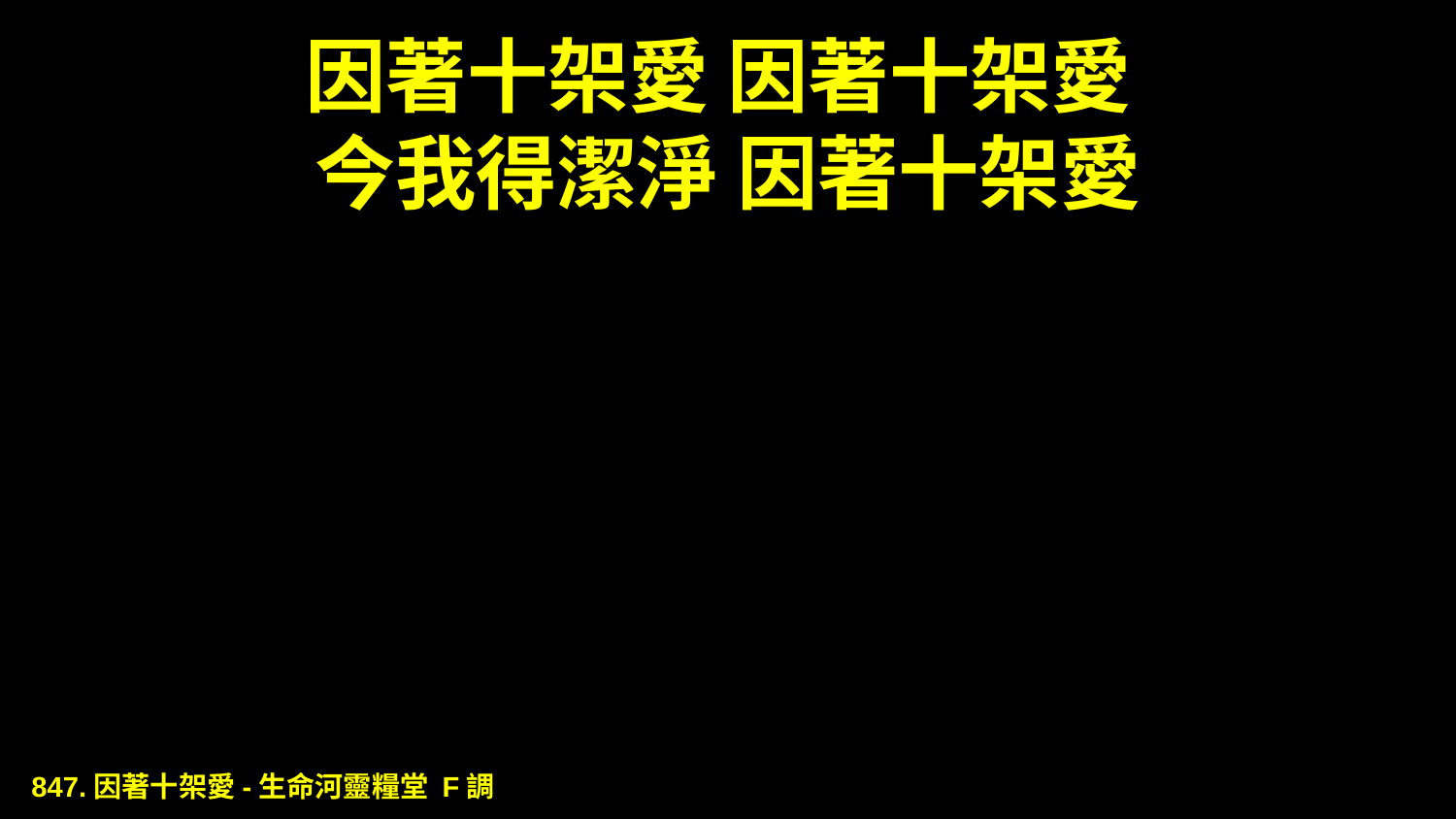

# 因著十架愛 因著十架愛 今我得潔淨 因著十架愛
847.因著十架愛-生命河靈糧堂 F調